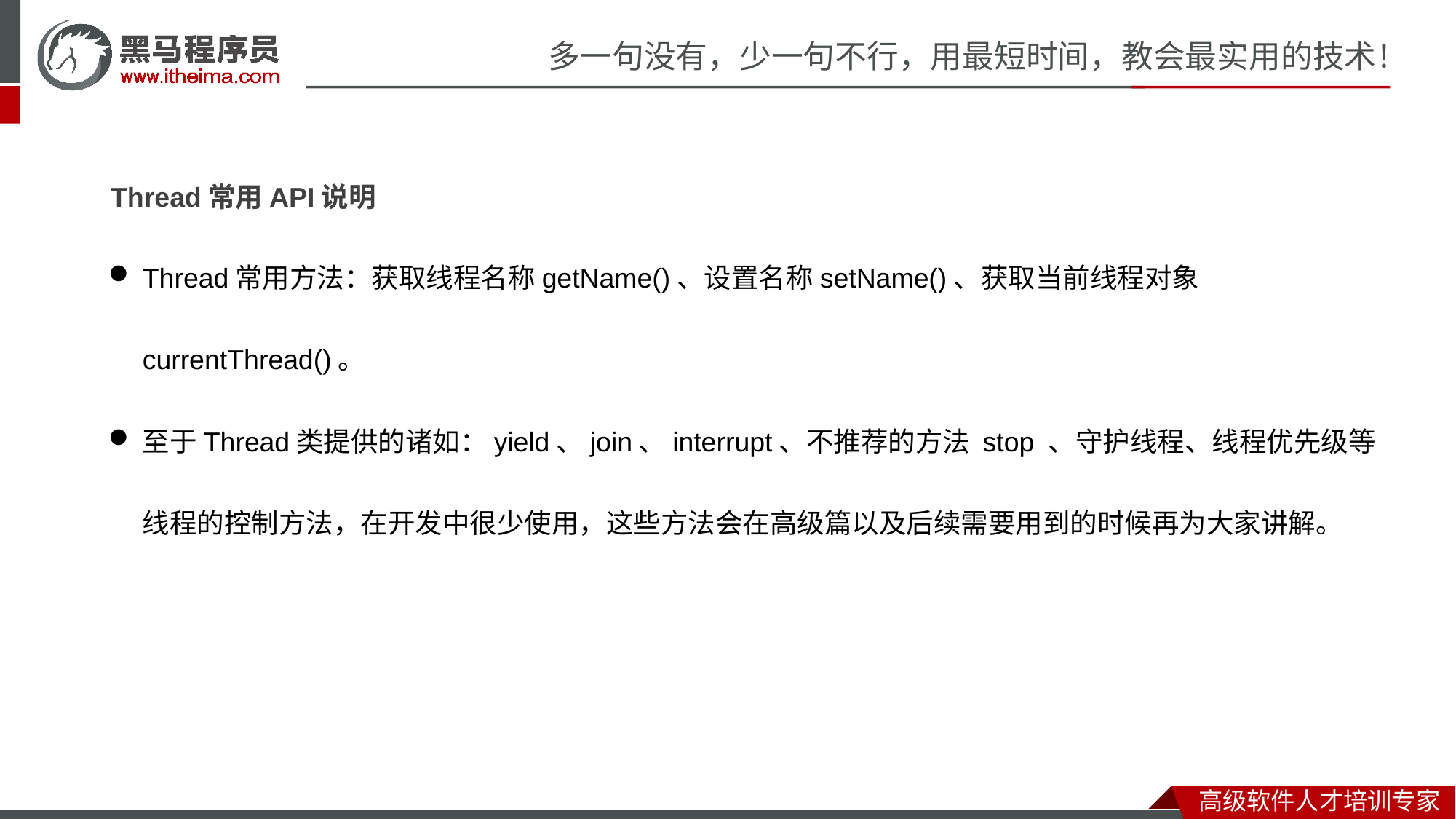

Thread常用API说明
Thread常用方法：获取线程名称getName()、设置名称setName()、获取当前线程对象currentThread()。
至于Thread类提供的诸如：yield、join、interrupt、不推荐的方法 stop 、守护线程、线程优先级等线程的控制方法，在开发中很少使用，这些方法会在高级篇以及后续需要用到的时候再为大家讲解。